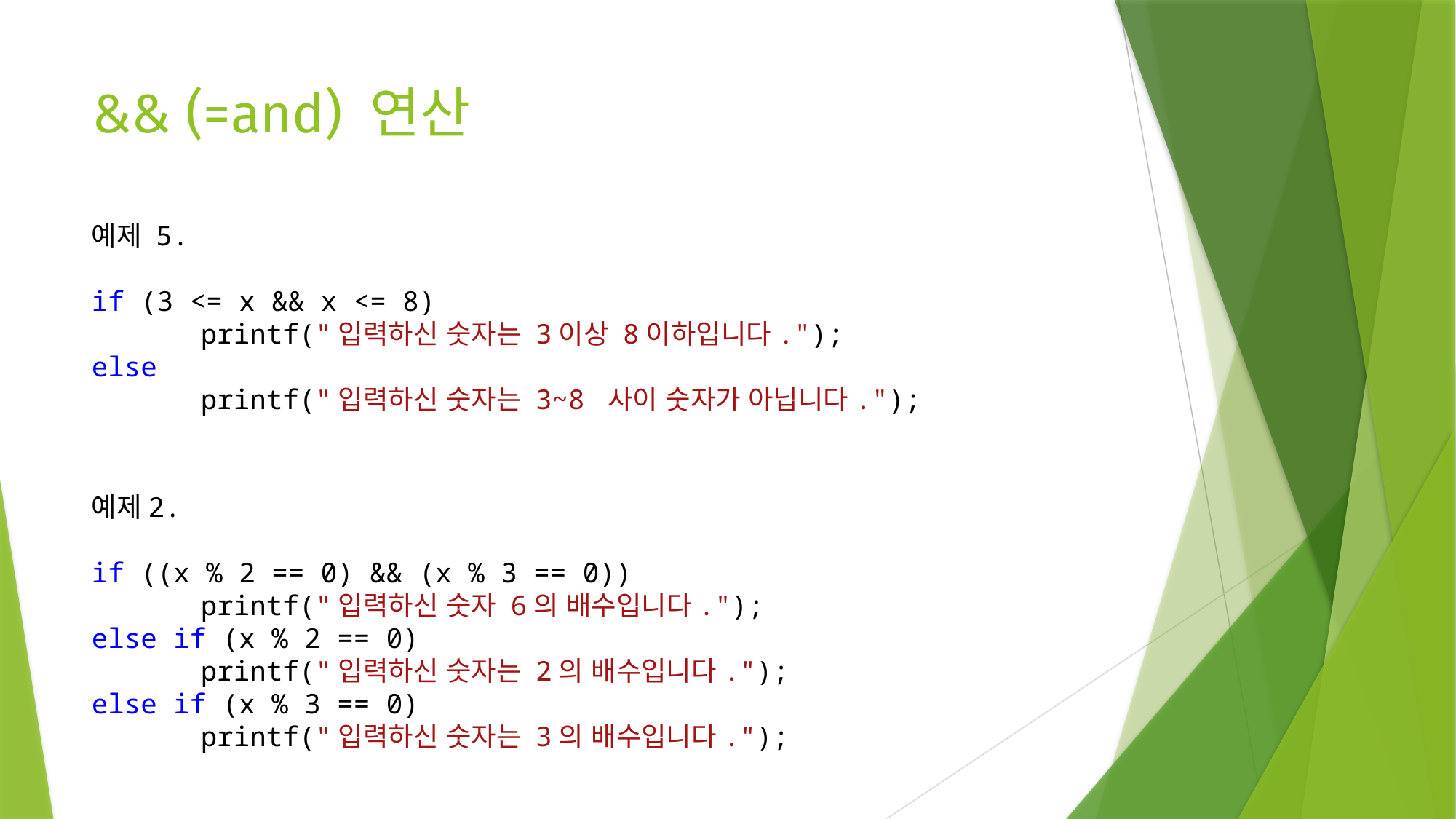

# && (=and) 연산
예제 5.

if (3 <= x && x <= 8)
	printf("입력하신 숫자는 3이상 8이하입니다.");
else
	printf("입력하신 숫자는 3~8 사이 숫자가 아닙니다.");

예제2.

if ((x % 2 == 0) && (x % 3 == 0))
	printf("입력하신 숫자 6의 배수입니다.");
else if (x % 2 == 0)
	printf("입력하신 숫자는 2의 배수입니다.");
else if (x % 3 == 0)
	printf("입력하신 숫자는 3의 배수입니다.");